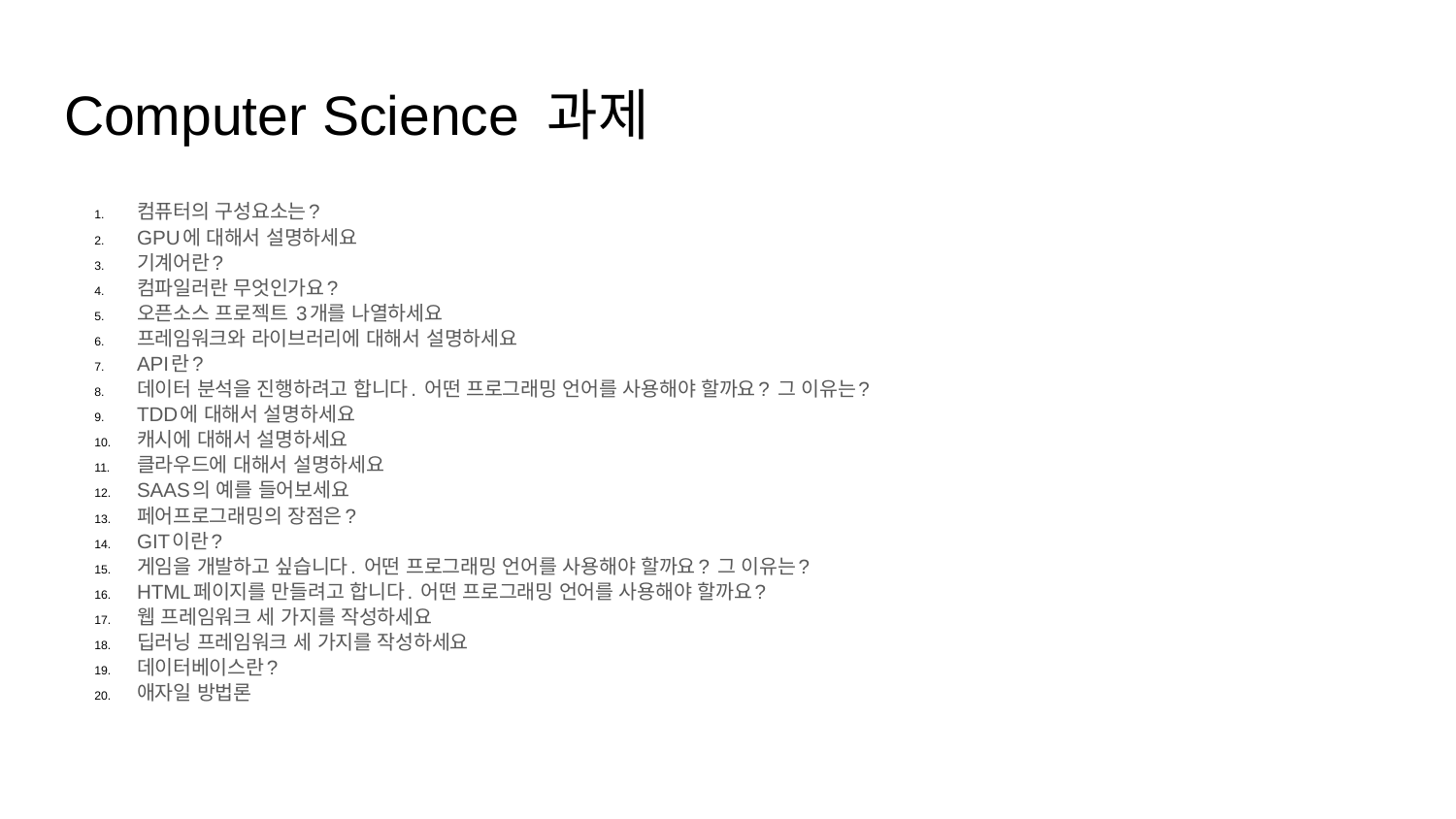

# Computer Science 과제
컴퓨터의 구성요소는?
GPU에 대해서 설명하세요
기계어란?
컴파일러란 무엇인가요?
오픈소스 프로젝트 3개를 나열하세요
프레임워크와 라이브러리에 대해서 설명하세요
API란?
데이터 분석을 진행하려고 합니다. 어떤 프로그래밍 언어를 사용해야 할까요? 그 이유는?
TDD에 대해서 설명하세요
캐시에 대해서 설명하세요
클라우드에 대해서 설명하세요
SAAS의 예를 들어보세요
페어프로그래밍의 장점은?
GIT이란?
게임을 개발하고 싶습니다. 어떤 프로그래밍 언어를 사용해야 할까요? 그 이유는?
HTML페이지를 만들려고 합니다. 어떤 프로그래밍 언어를 사용해야 할까요?
웹 프레임워크 세 가지를 작성하세요
딥러닝 프레임워크 세 가지를 작성하세요
데이터베이스란?
애자일 방법론